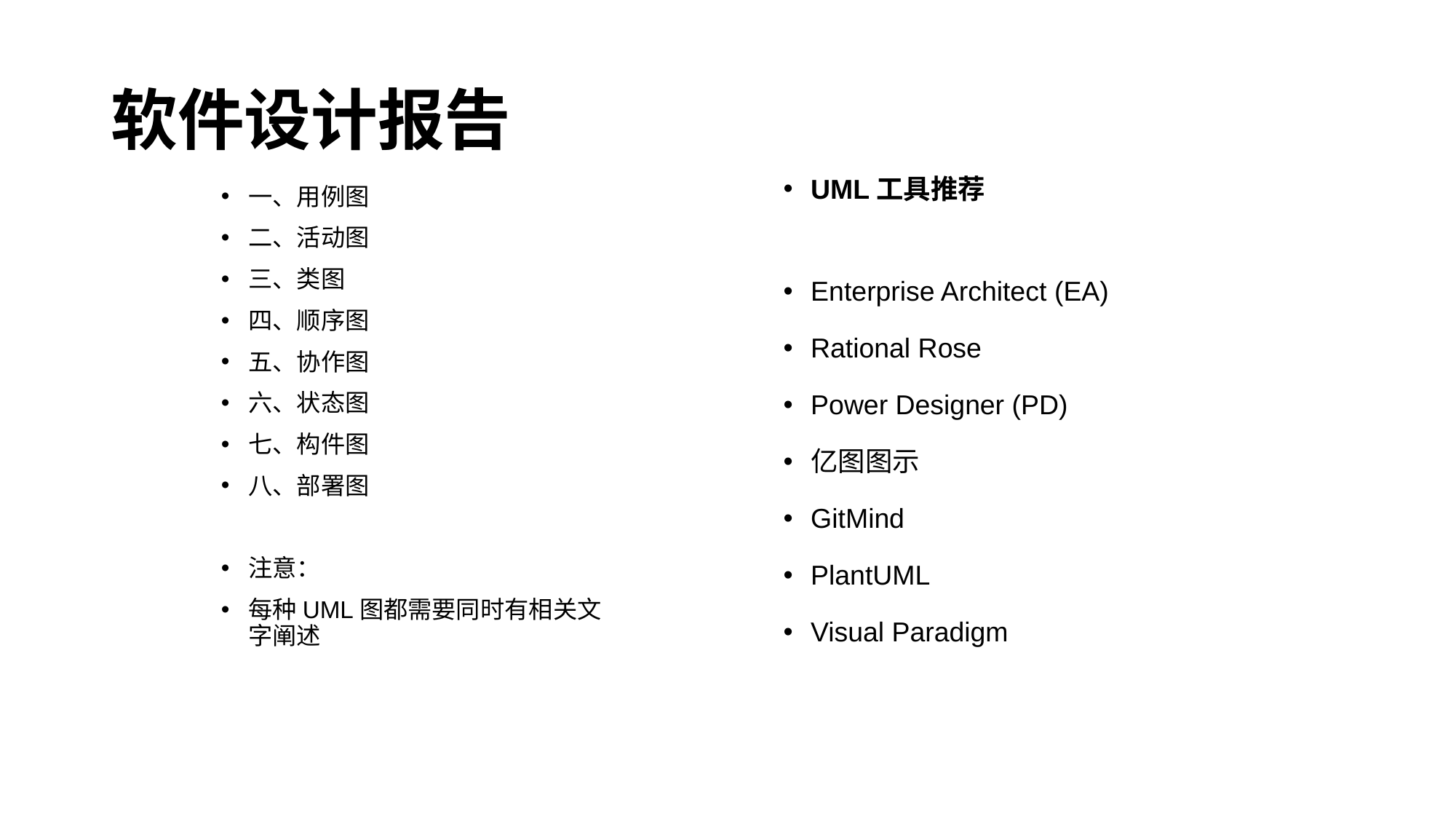

# 软件设计报告
UML工具推荐

Enterprise Architect (EA)
Rational Rose
Power Designer (PD)
亿图图示
GitMind
PlantUML
Visual Paradigm
一、用例图
二、活动图
三、类图
四、顺序图
五、协作图
六、状态图
七、构件图
八、部署图

注意：
每种UML图都需要同时有相关文字阐述

3